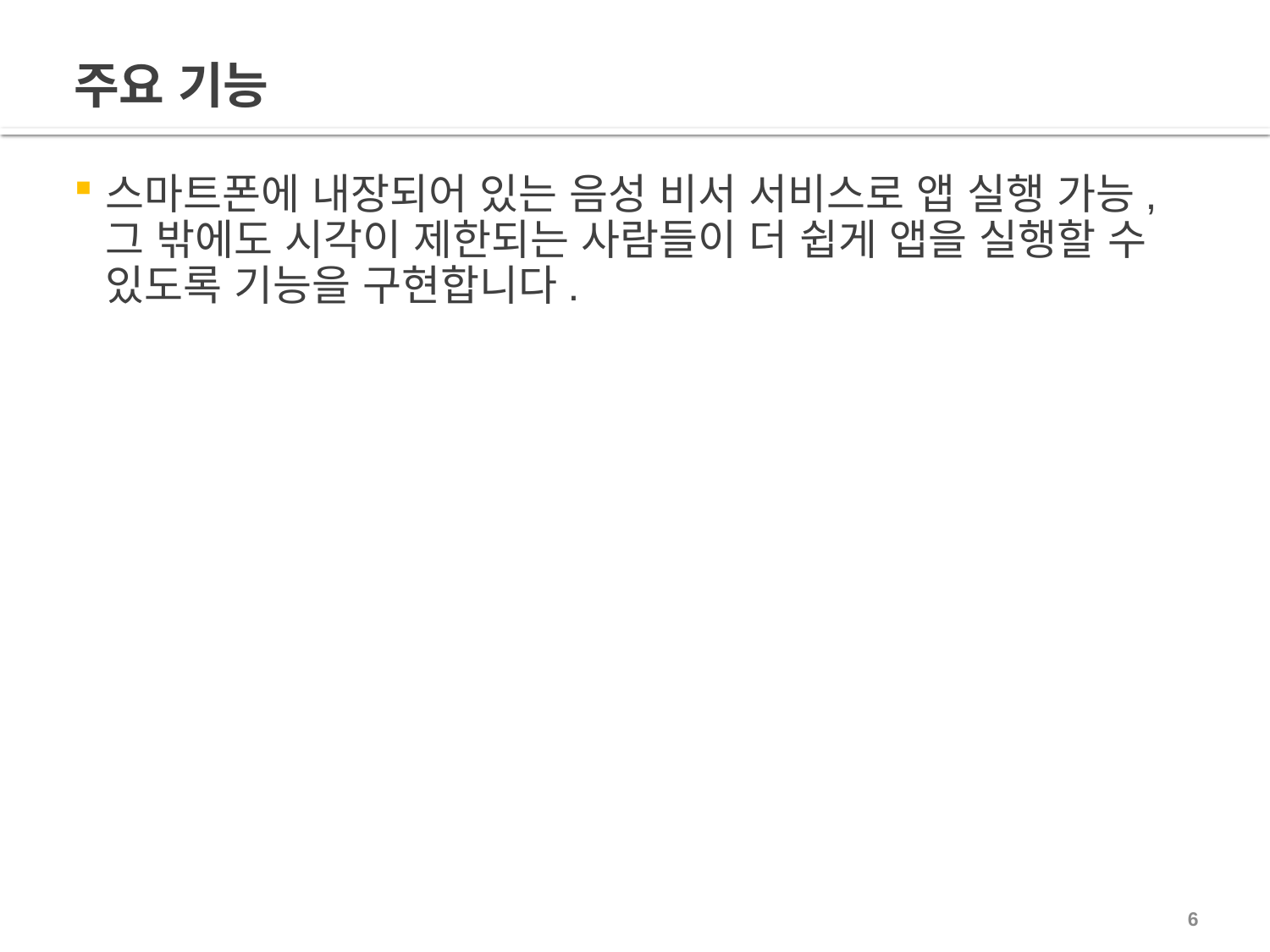

# 주요 기능
스마트폰에 내장되어 있는 음성 비서 서비스로 앱 실행 가능, 그 밖에도 시각이 제한되는 사람들이 더 쉽게 앱을 실행할 수 있도록 기능을 구현합니다.
6